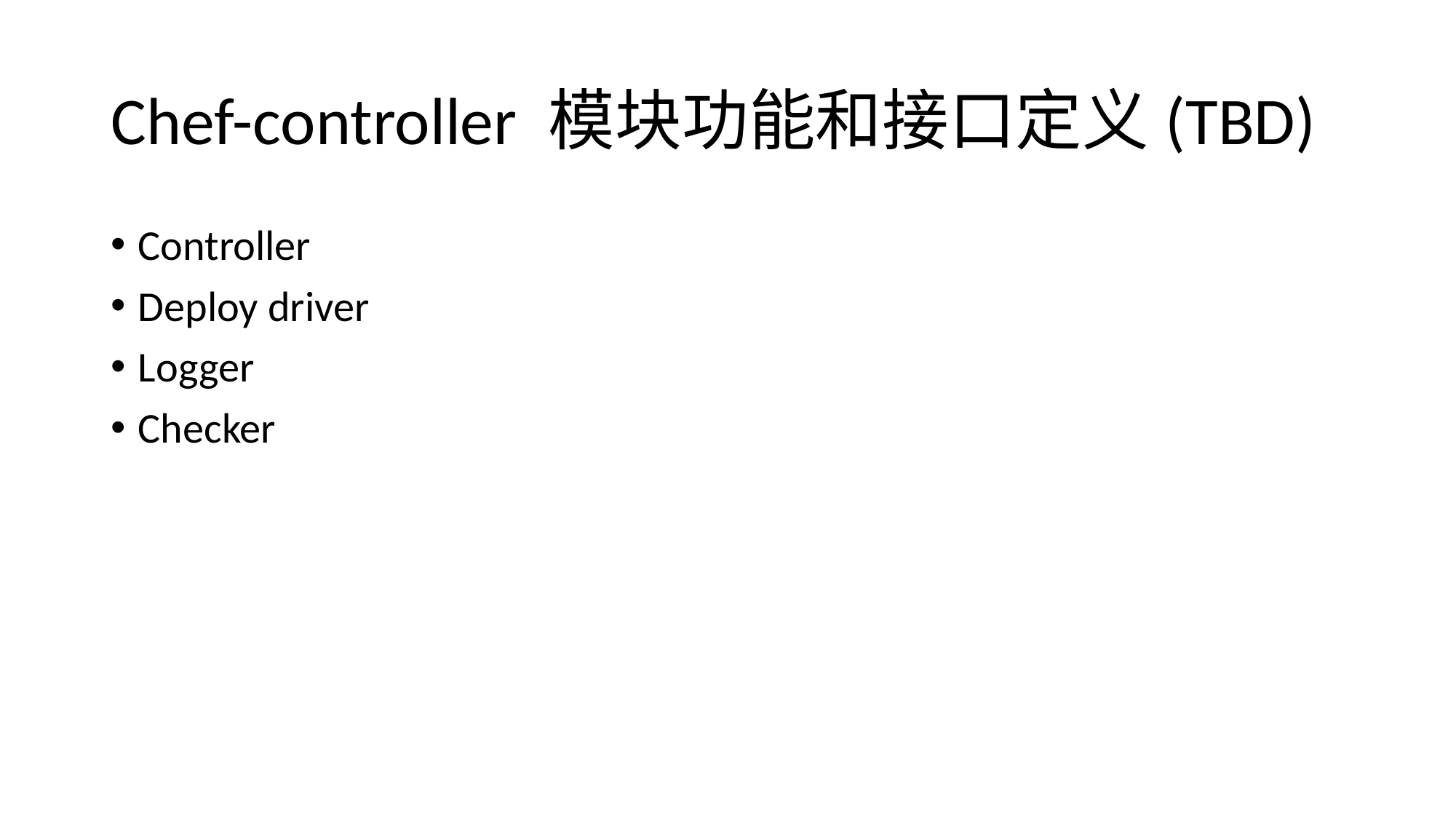

# Chef-controller 模块功能和接口定义(TBD)
Controller
Deploy driver
Logger
Checker